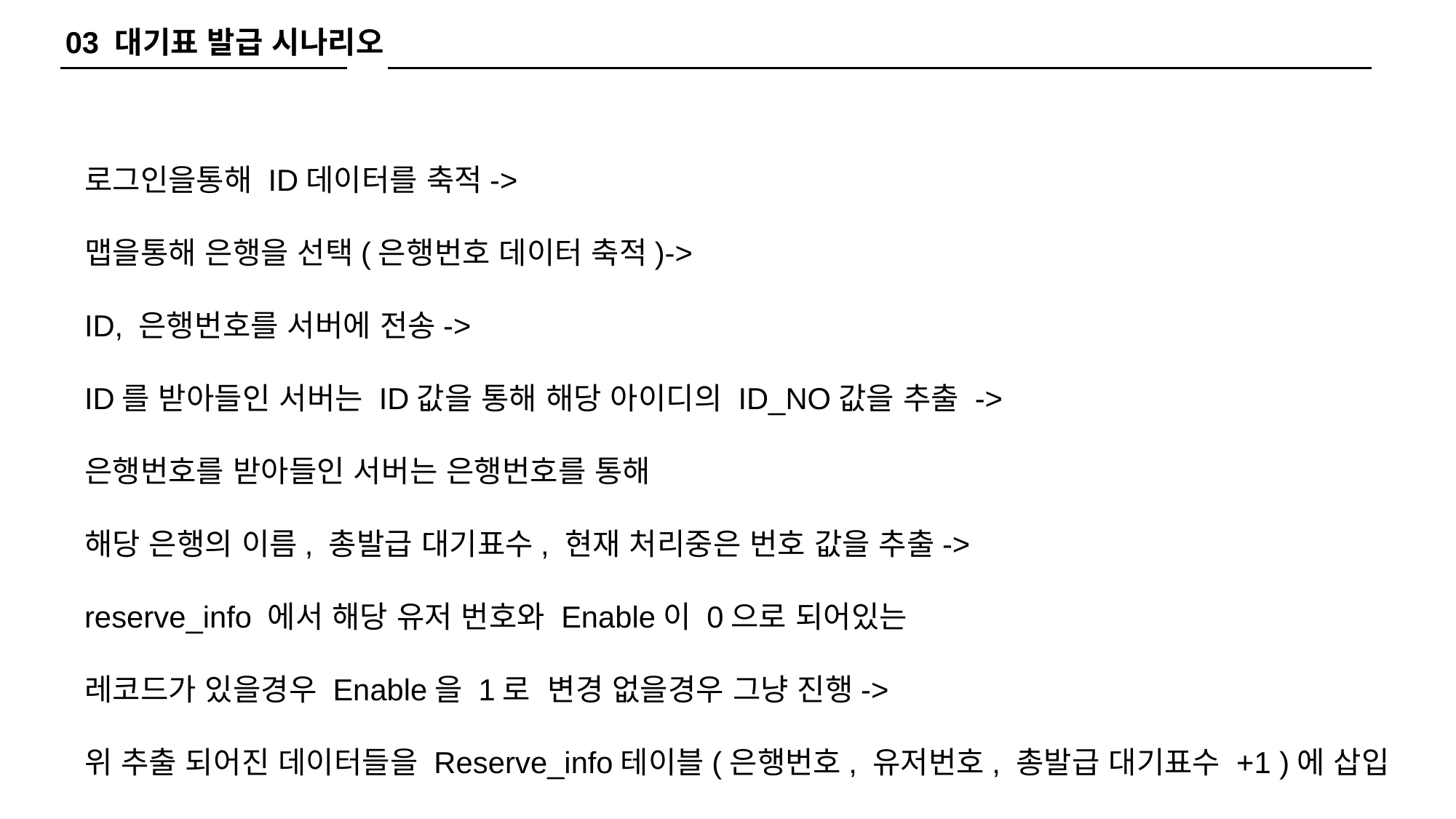

03 대기표 발급 시나리오

로그인을통해 ID데이터를 축적->
맵을통해 은행을 선택(은행번호 데이터 축적)->
ID, 은행번호를 서버에 전송->
ID를 받아들인 서버는 ID값을 통해 해당 아이디의 ID_NO값을 추출 ->
은행번호를 받아들인 서버는 은행번호를 통해
해당 은행의 이름, 총발급 대기표수, 현재 처리중은 번호 값을 추출->
reserve_info 에서 해당 유저 번호와 Enable이 0으로 되어있는
레코드가 있을경우 Enable을 1로  변경 없을경우 그냥 진행->
위 추출 되어진 데이터들을 Reserve_info테이블(은행번호, 유저번호, 총발급 대기표수 +1 )에 삽입